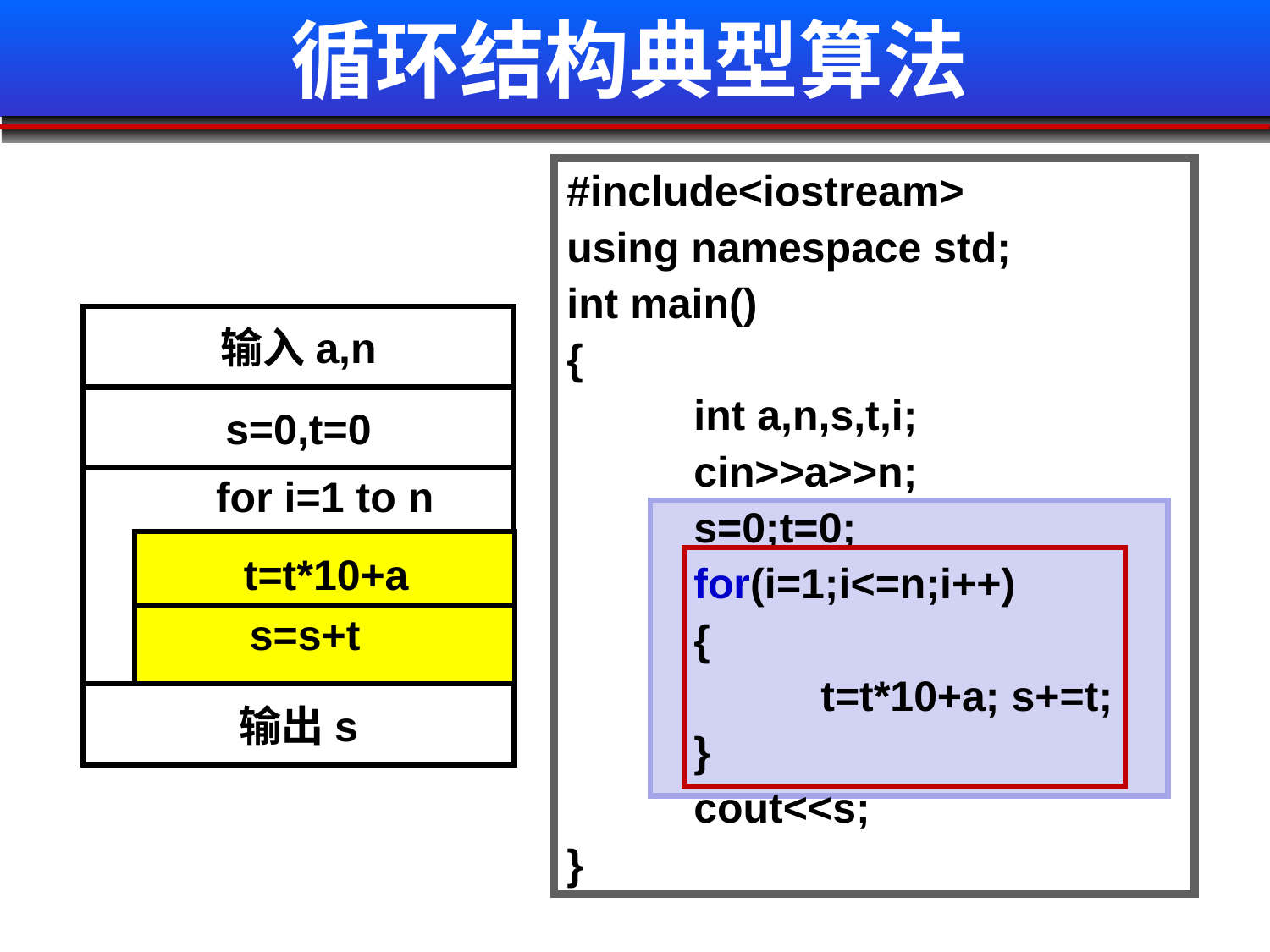

# 循环结构典型算法

#include<iostream>
using namespace std;
int main()
{
	int a,n,s,t,i;
	cin>>a>>n;
	s=0;t=0;
	for(i=1;i<=n;i++)
	{
		t=t*10+a; s+=t;
	}
	cout<<s;
}
输入a,n
s=0,t=0
for i=1 to n

t=t*10+a

s=s+t
输出s